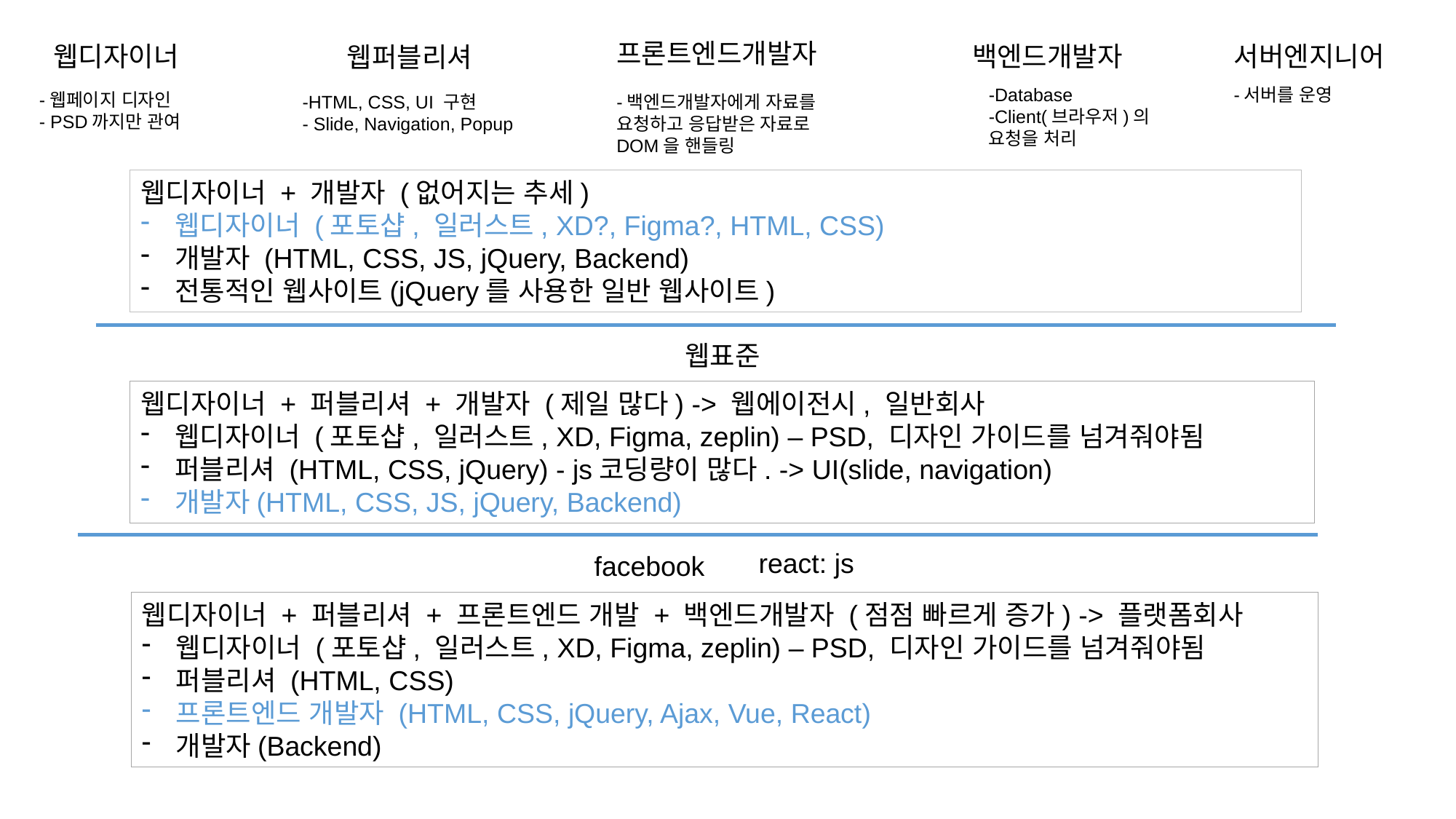

프론트엔드개발자
백엔드개발자
웹디자이너
서버엔지니어
웹퍼블리셔
-Database
-Client(브라우저)의 요청을 처리
-서버를 운영
-웹페이지 디자인
- PSD까지만 관여
-백엔드개발자에게 자료를 요청하고 응답받은 자료로 DOM을 핸들링
-HTML, CSS, UI 구현
- Slide, Navigation, Popup
웹디자이너 + 개발자 (없어지는 추세)
웹디자이너 (포토샵, 일러스트, XD?, Figma?, HTML, CSS)
개발자 (HTML, CSS, JS, jQuery, Backend)
전통적인 웹사이트(jQuery를 사용한 일반 웹사이트)
웹표준
웹디자이너 + 퍼블리셔 + 개발자 (제일 많다) -> 웹에이전시, 일반회사
웹디자이너 (포토샵, 일러스트, XD, Figma, zeplin) – PSD, 디자인 가이드를 넘겨줘야됨
퍼블리셔 (HTML, CSS, jQuery) - js코딩량이 많다. -> UI(slide, navigation)
개발자(HTML, CSS, JS, jQuery, Backend)
react: js
facebook
웹디자이너 + 퍼블리셔 + 프론트엔드 개발 + 백엔드개발자 (점점 빠르게 증가) -> 플랫폼회사
웹디자이너 (포토샵, 일러스트, XD, Figma, zeplin) – PSD, 디자인 가이드를 넘겨줘야됨
퍼블리셔 (HTML, CSS)
프론트엔드 개발자 (HTML, CSS, jQuery, Ajax, Vue, React)
개발자(Backend)